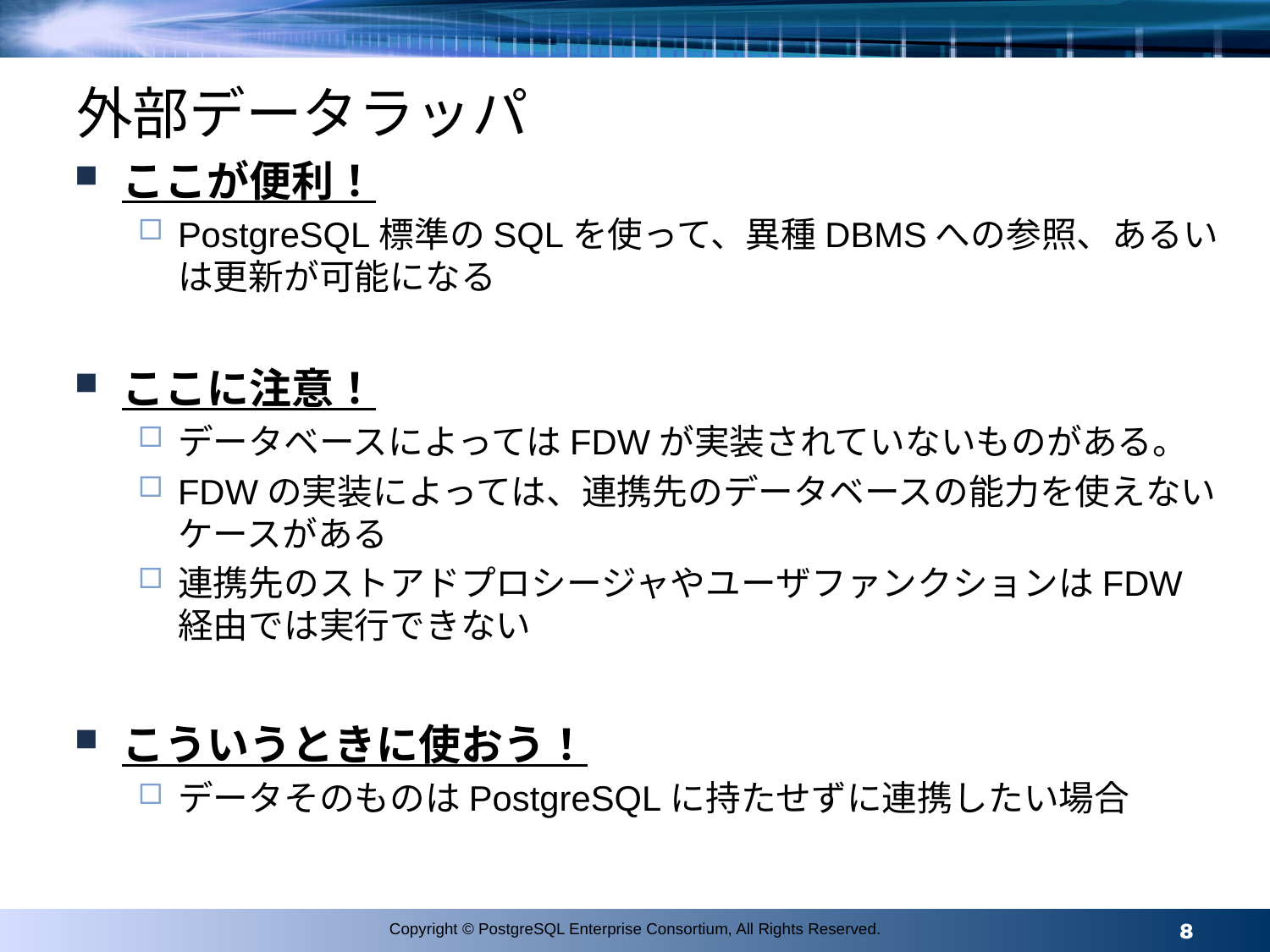

# 外部データラッパ
ここが便利！
PostgreSQL標準のSQLを使って、異種DBMSへの参照、あるいは更新が可能になる
ここに注意！
データベースによってはFDWが実装されていないものがある。
FDWの実装によっては、連携先のデータベースの能力を使えないケースがある
連携先のストアドプロシージャやユーザファンクションはFDW経由では実行できない
こういうときに使おう！
データそのものはPostgreSQLに持たせずに連携したい場合
8